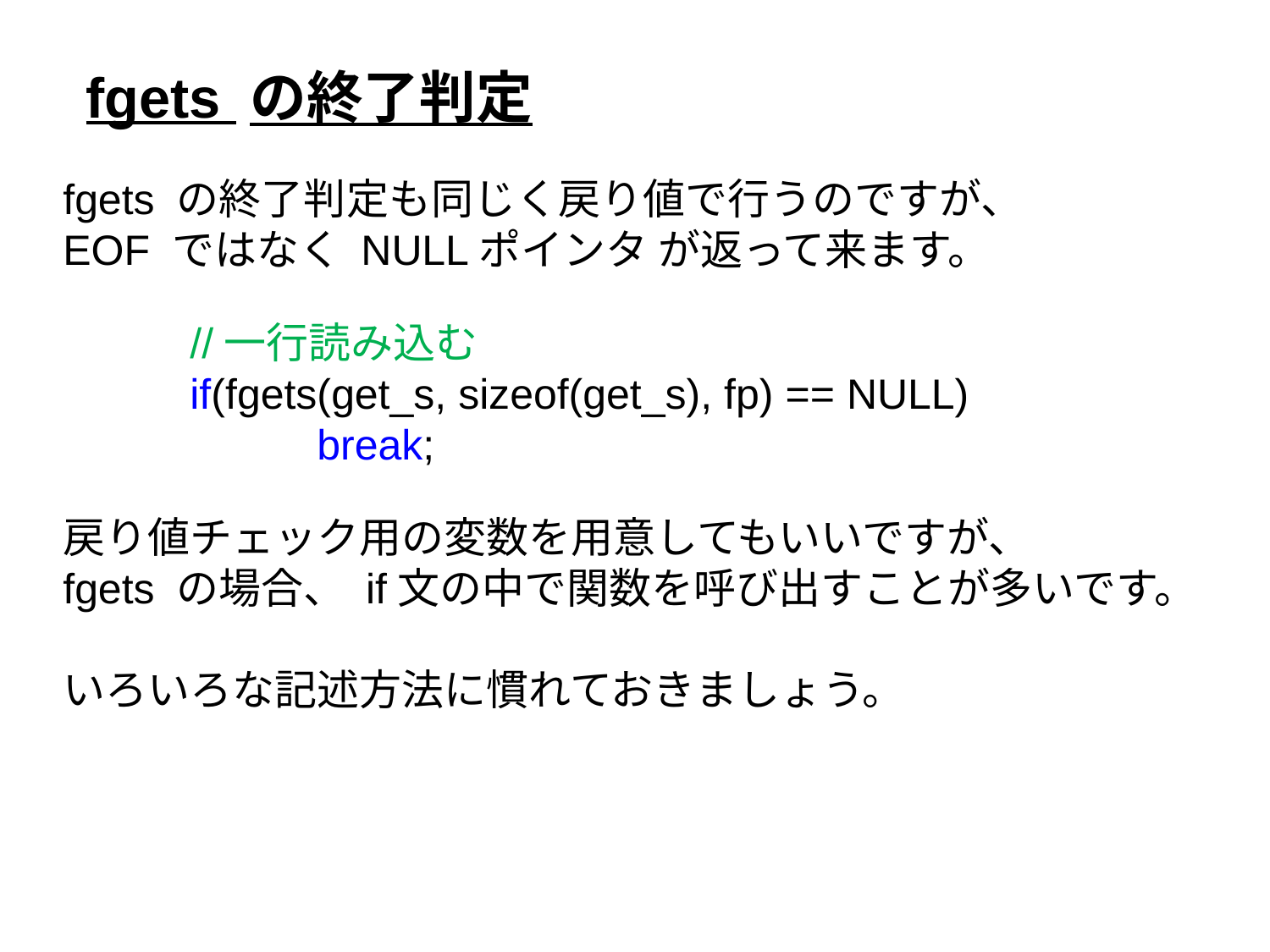

fgets の終了判定
fgets の終了判定も同じく戻り値で行うのですが、
EOF ではなく NULLポインタ が返って来ます。

	//一行読み込む
	if(fgets(get_s, sizeof(get_s), fp) == NULL)
		break;

戻り値チェック用の変数を用意してもいいですが、
fgets の場合、 if文の中で関数を呼び出すことが多いです。

いろいろな記述方法に慣れておきましょう。